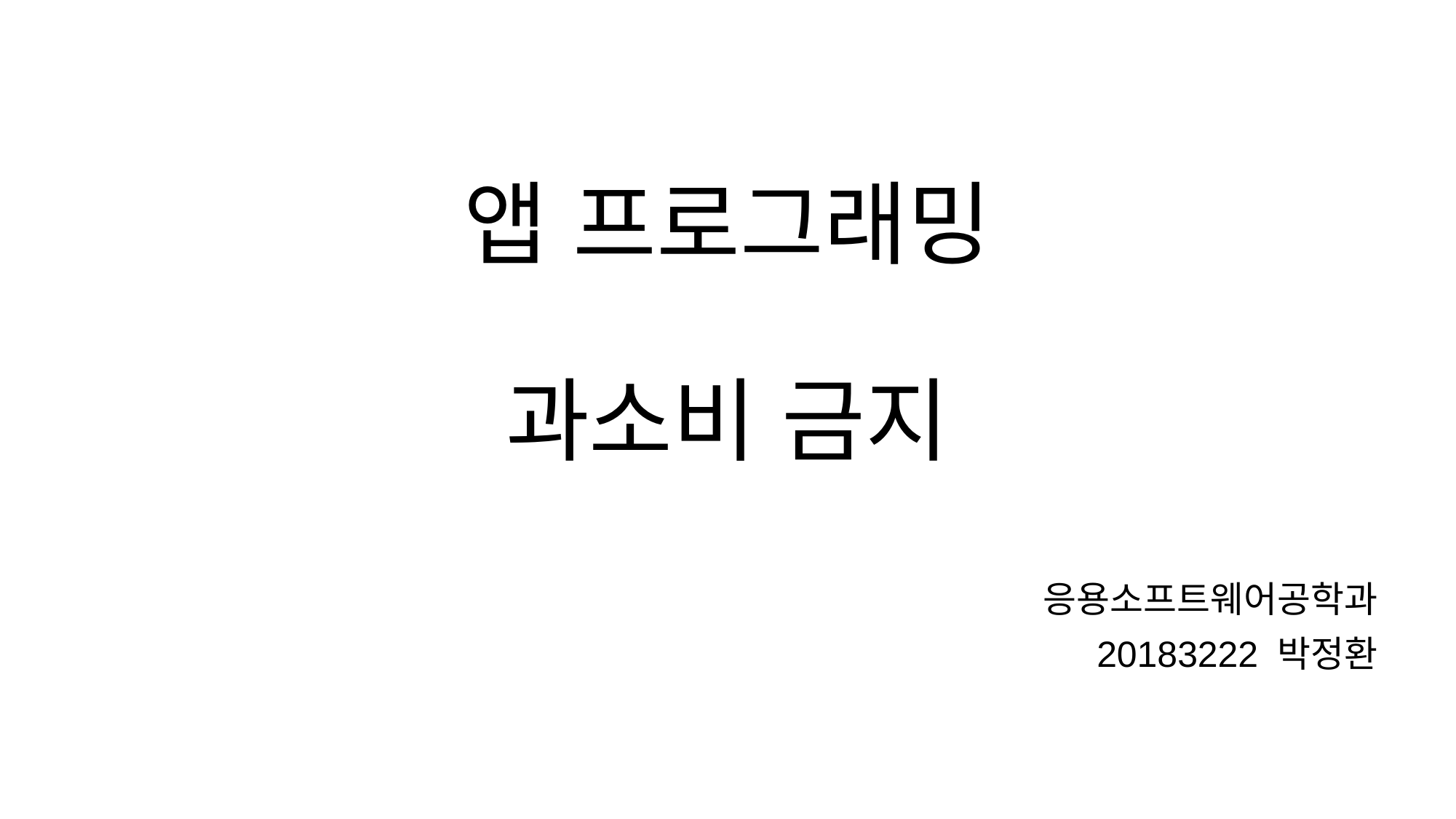

# 앱 프로그래밍 과소비 금지
응용소프트웨어공학과
20183222 박정환